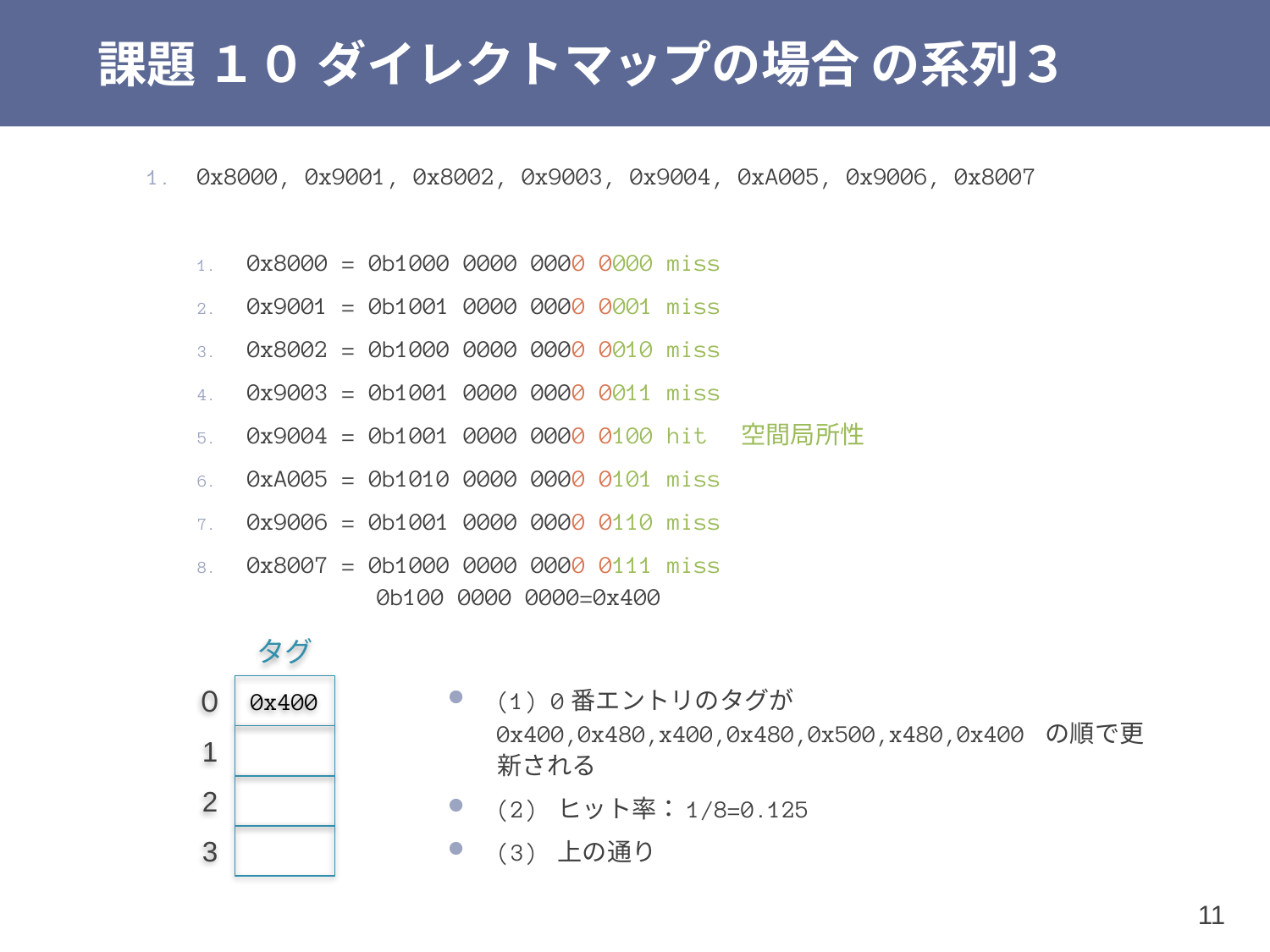

# 課題 １０ ダイレクトマップの場合 の系列３
0x8000, 0x9001, 0x8002, 0x9003, 0x9004, 0xA005, 0x9006, 0x8007

0x8000 = 0b1000 0000 0000 0000 miss
0x9001 = 0b1001 0000 0000 0001 miss
0x8002 = 0b1000 0000 0000 0010 miss
0x9003 = 0b1001 0000 0000 0011 miss
0x9004 = 0b1001 0000 0000 0100 hit  空間局所性
0xA005 = 0b1010 0000 0000 0101 miss
0x9006 = 0b1001 0000 0000 0110 miss
0x8007 = 0b1000 0000 0000 0111 miss
　　　　　0b100 0000 0000=0x400

タグ
０
0x400
(1) 0番エントリのタグが0x400,0x480,x400,0x480,0x500,x480,0x400 の順で更新される
(2) ヒット率：1/8=0.125
(3) 上の通り

1

2

3